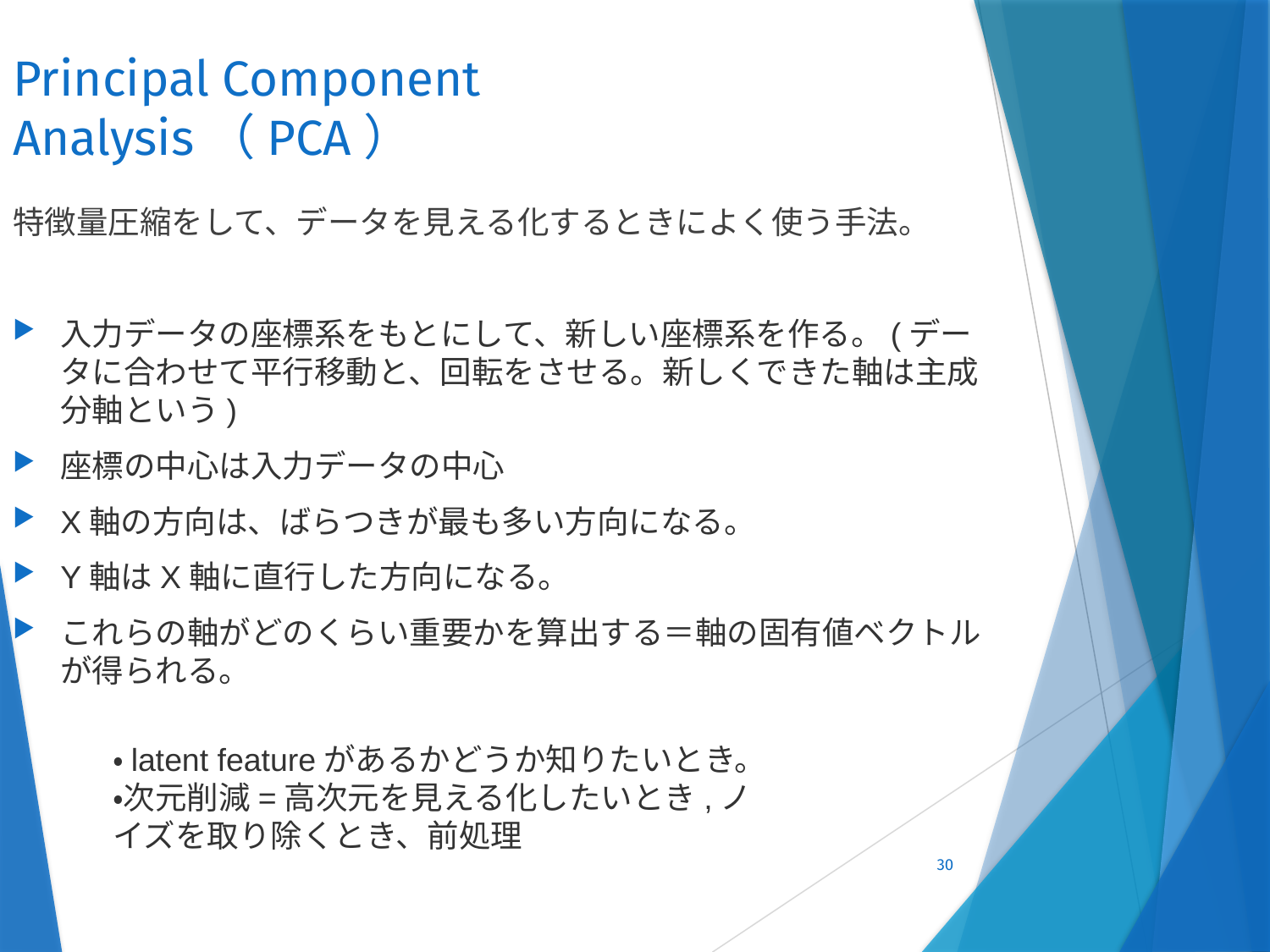

# Principal Component Analysis（PCA）
特徴量圧縮をして、データを見える化するときによく使う手法。

入力データの座標系をもとにして、新しい座標系を作る。(データに合わせて平行移動と、回転をさせる。新しくできた軸は主成分軸という)
座標の中心は入力データの中心
X軸の方向は、ばらつきが最も多い方向になる。
Y軸はX軸に直行した方向になる。
これらの軸がどのくらい重要かを算出する＝軸の固有値ベクトルが得られる。

・latent featureがあるかどうか知りたいとき。
・次元削減=高次元を見える化したいとき,ノイズを取り除くとき、前処理
30